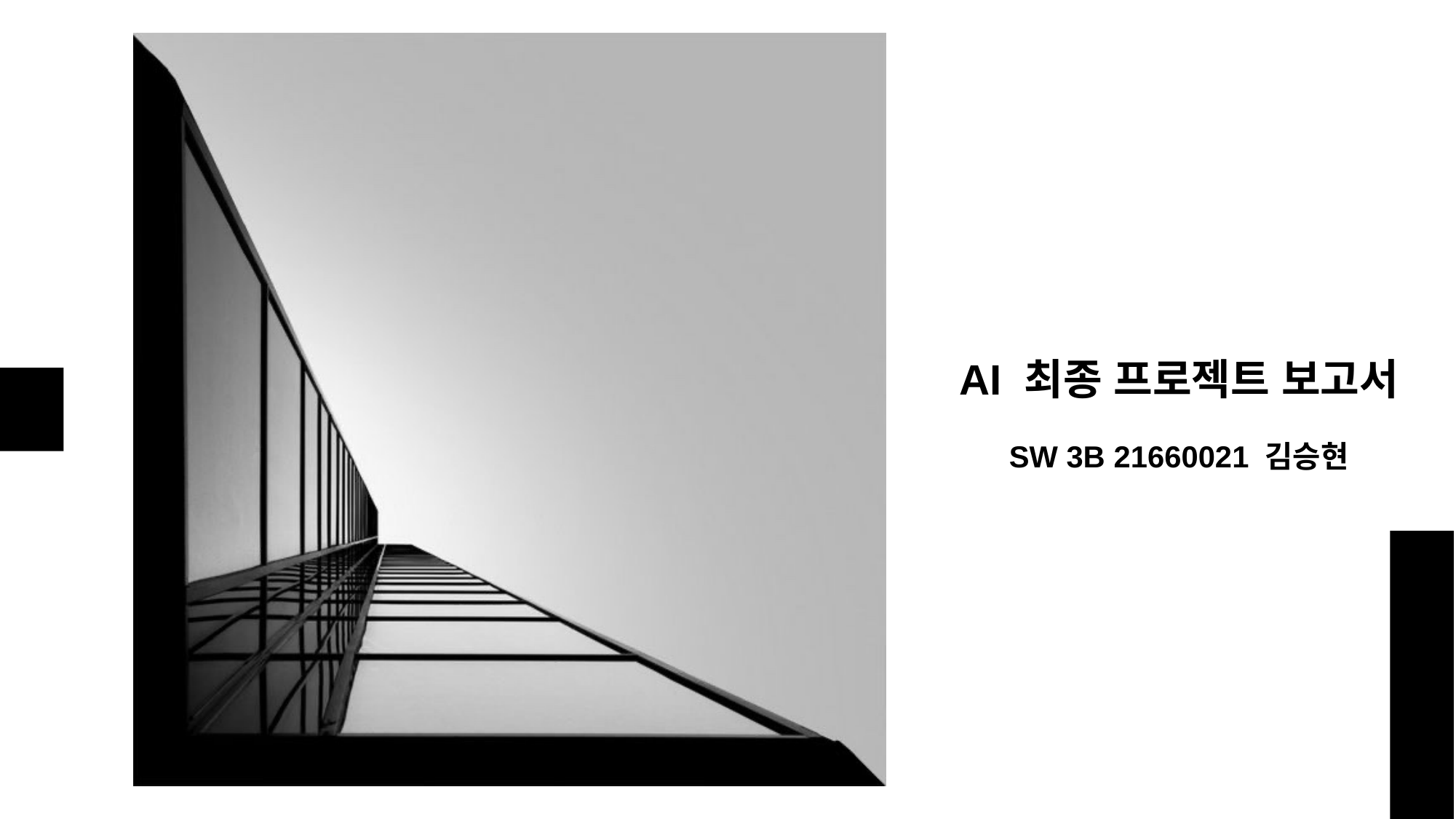

AI 최종 프로젝트 보고서
SW 3B 21660021 김승현